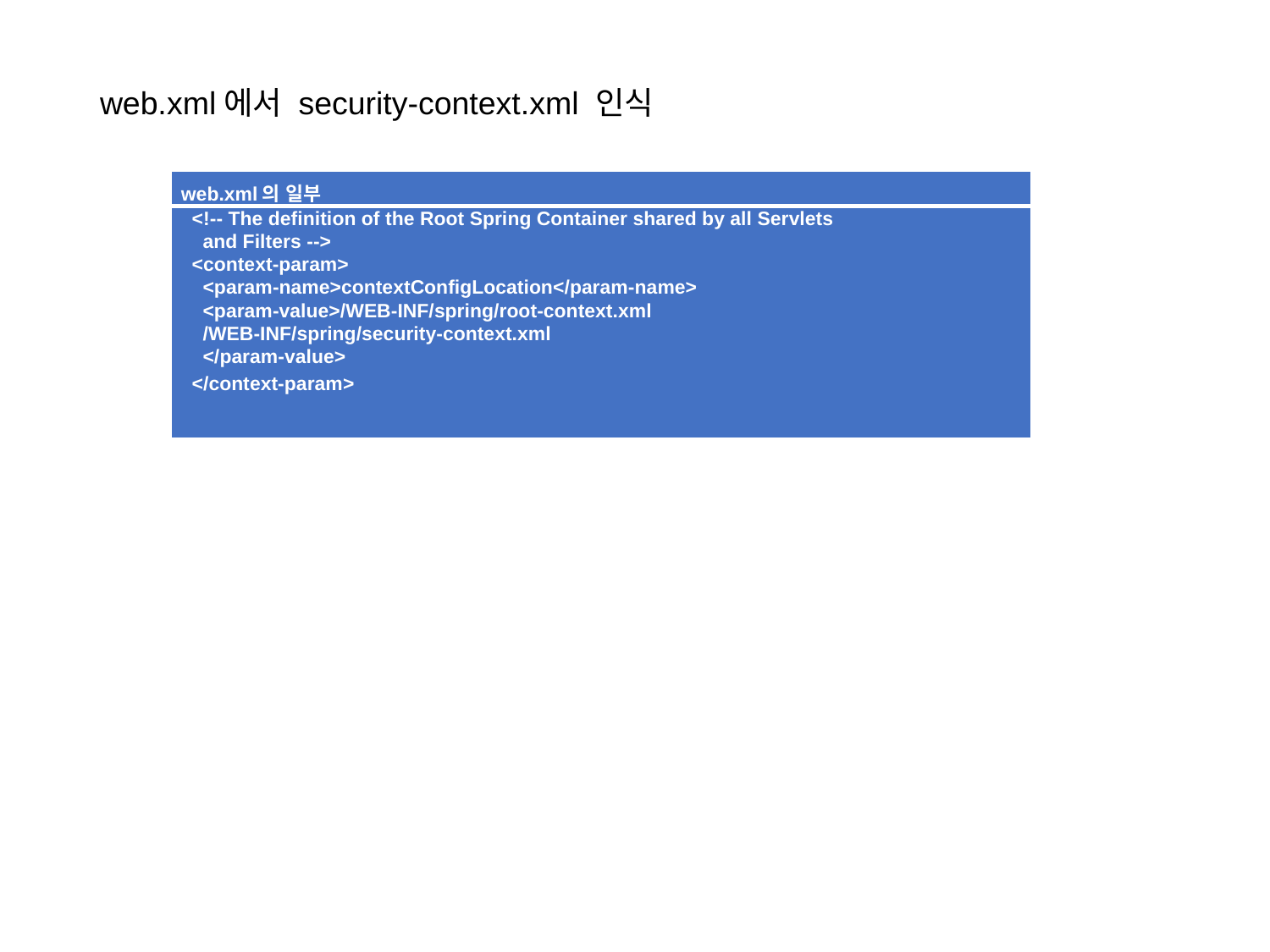

# web.xml에서 security-context.xml 인식
| web.xml의 일부 |
| --- |
| <!-- The definition of the Root Spring Container shared by all Servlets and Filters --> <context-param> <param-name>contextConfigLocation</param-name> <param-value>/WEB-INF/spring/root-context.xml /WEB-INF/spring/security-context.xml </param-value> </context-param> |